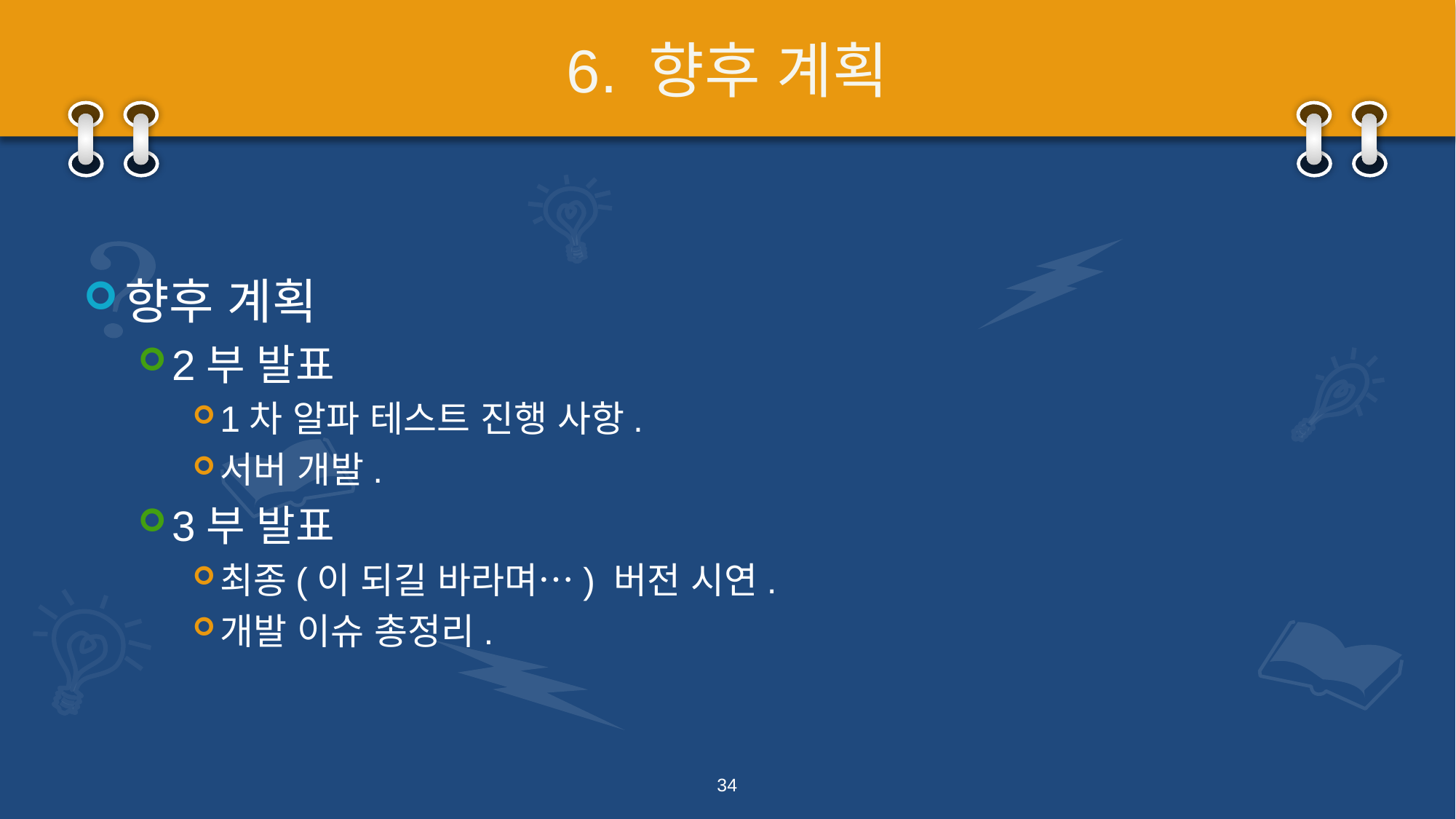

# 6. 향후 계획
향후 계획
2부 발표
1차 알파 테스트 진행 사항.
서버 개발.
3부 발표
최종(이 되길 바라며…) 버전 시연.
개발 이슈 총정리.
34